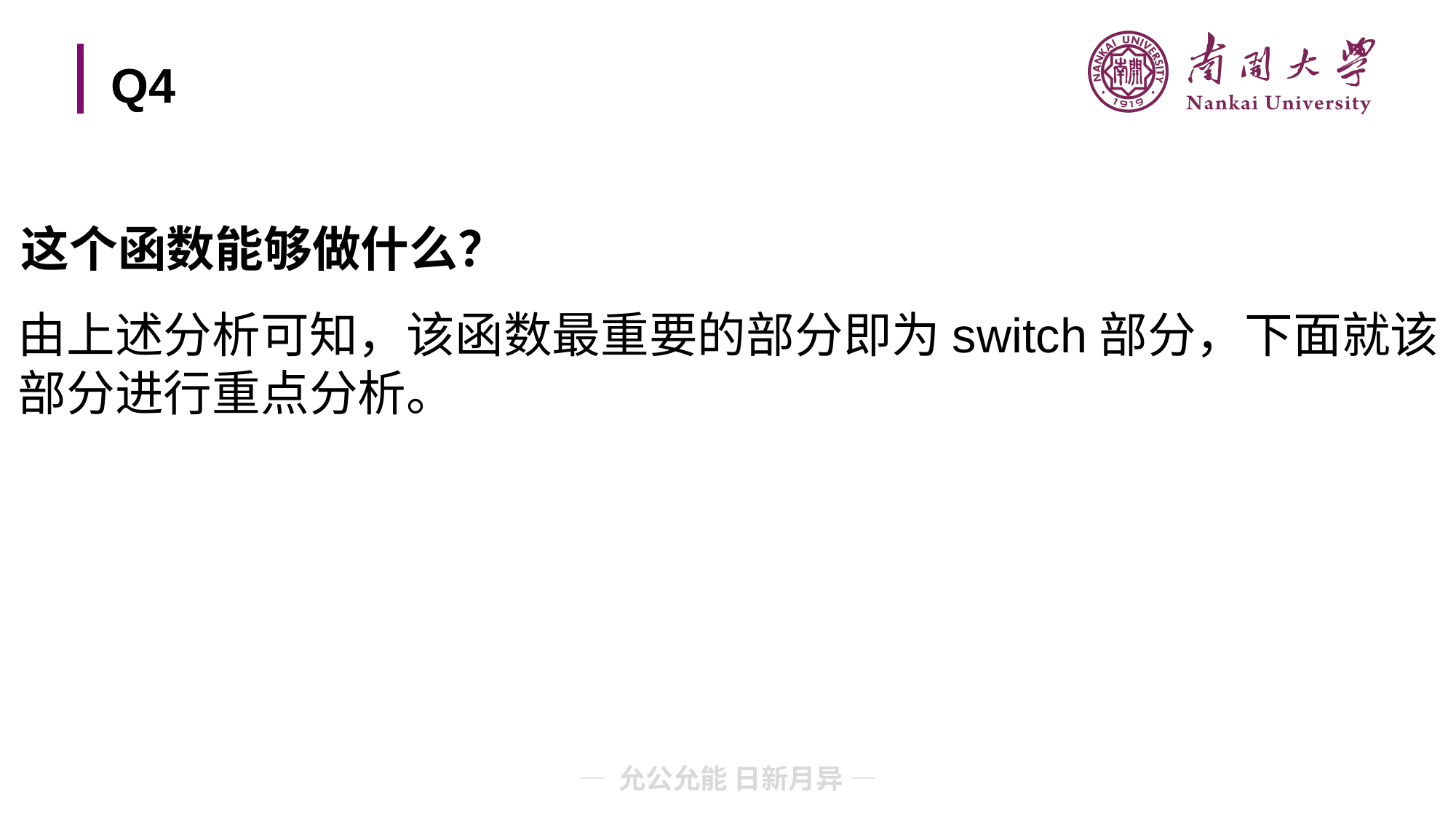

# Q4
这个函数能够做什么？
由上述分析可知，该函数最重要的部分即为switch部分，下面就该部分进行重点分析。